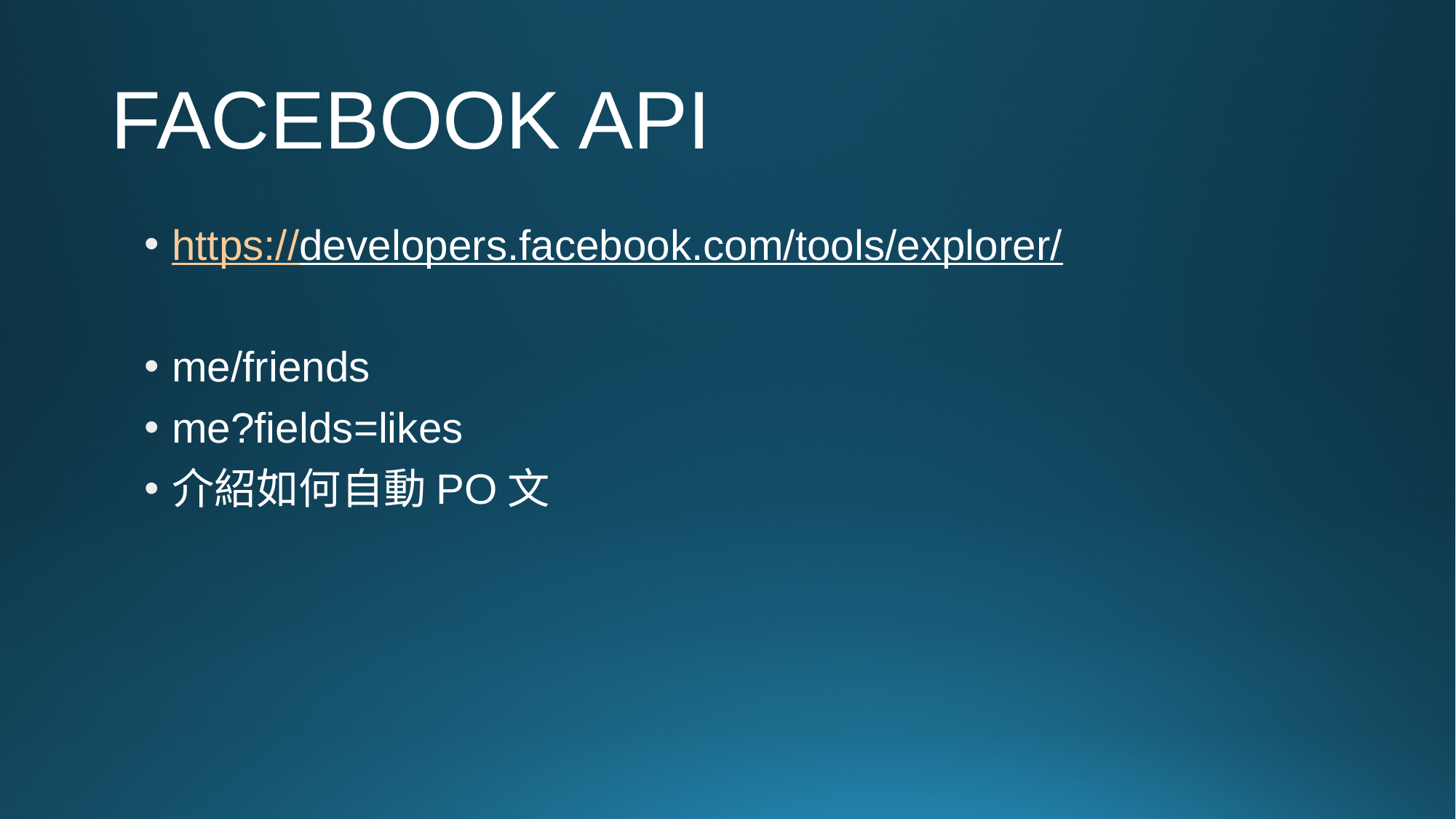

# FACEBOOK API
https://developers.facebook.com/tools/explorer/

me/friends
me?fields=likes
介紹如何自動PO文